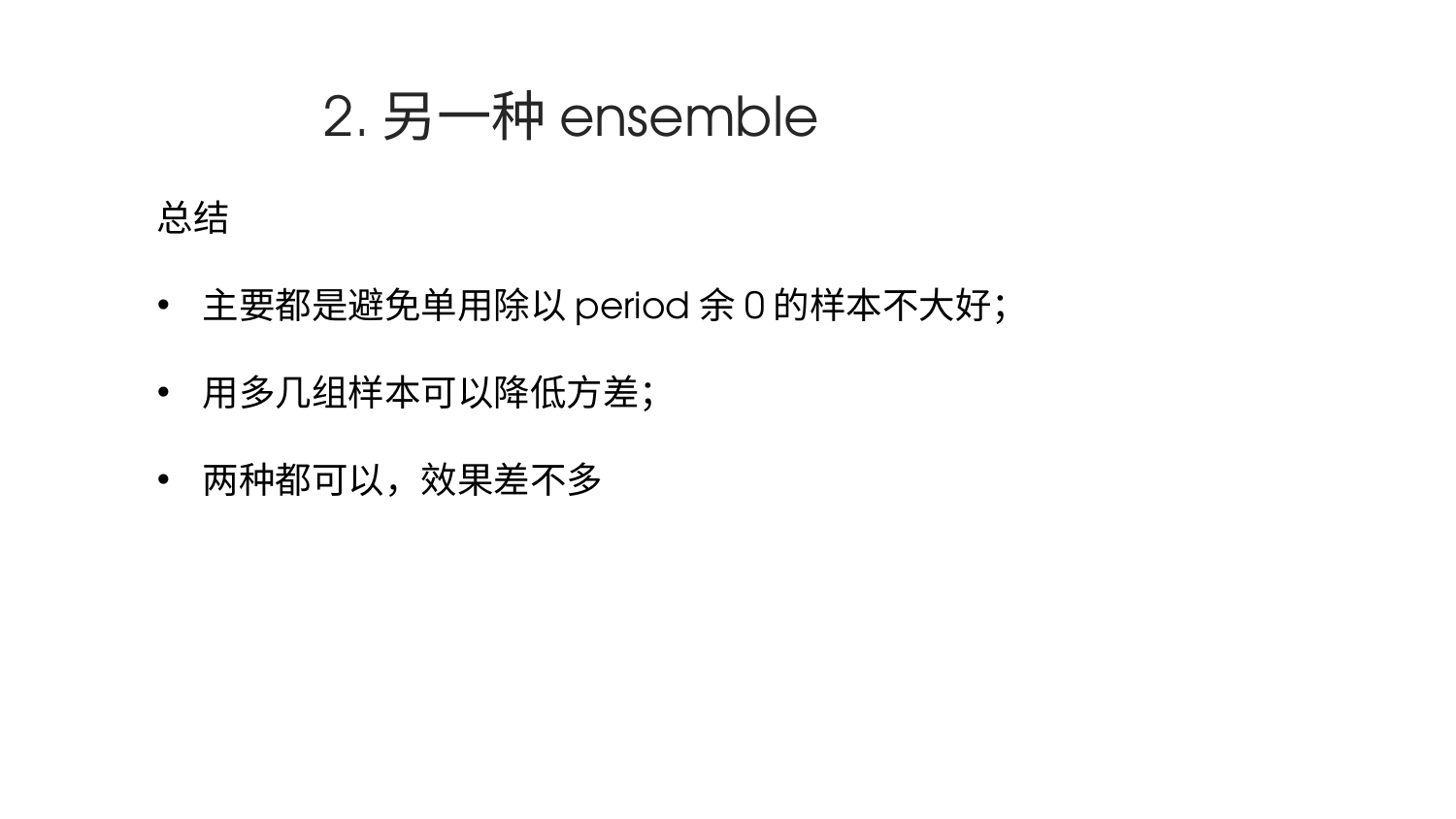

# 2.另一种ensemble

总结

主要都是避免单用除以period余0的样本不大好；

用多几组样本可以降低方差；

两种都可以，效果差不多